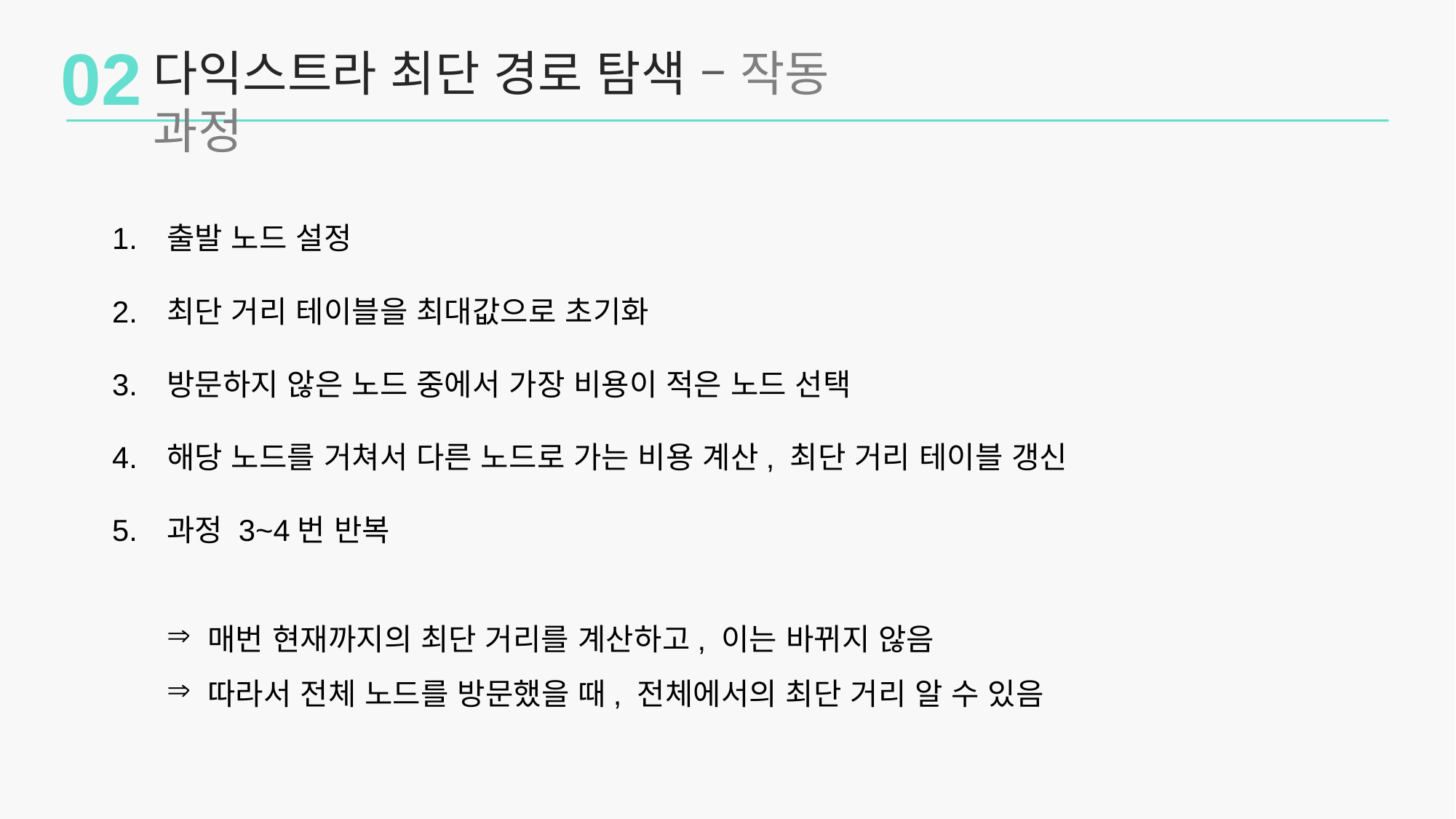

02
다익스트라 최단 경로 탐색 – 작동 과정

출발 노드 설정
최단 거리 테이블을 최대값으로 초기화
방문하지 않은 노드 중에서 가장 비용이 적은 노드 선택
해당 노드를 거쳐서 다른 노드로 가는 비용 계산, 최단 거리 테이블 갱신
과정 3~4번 반복

매번 현재까지의 최단 거리를 계산하고, 이는 바뀌지 않음
따라서 전체 노드를 방문했을 때, 전체에서의 최단 거리 알 수 있음